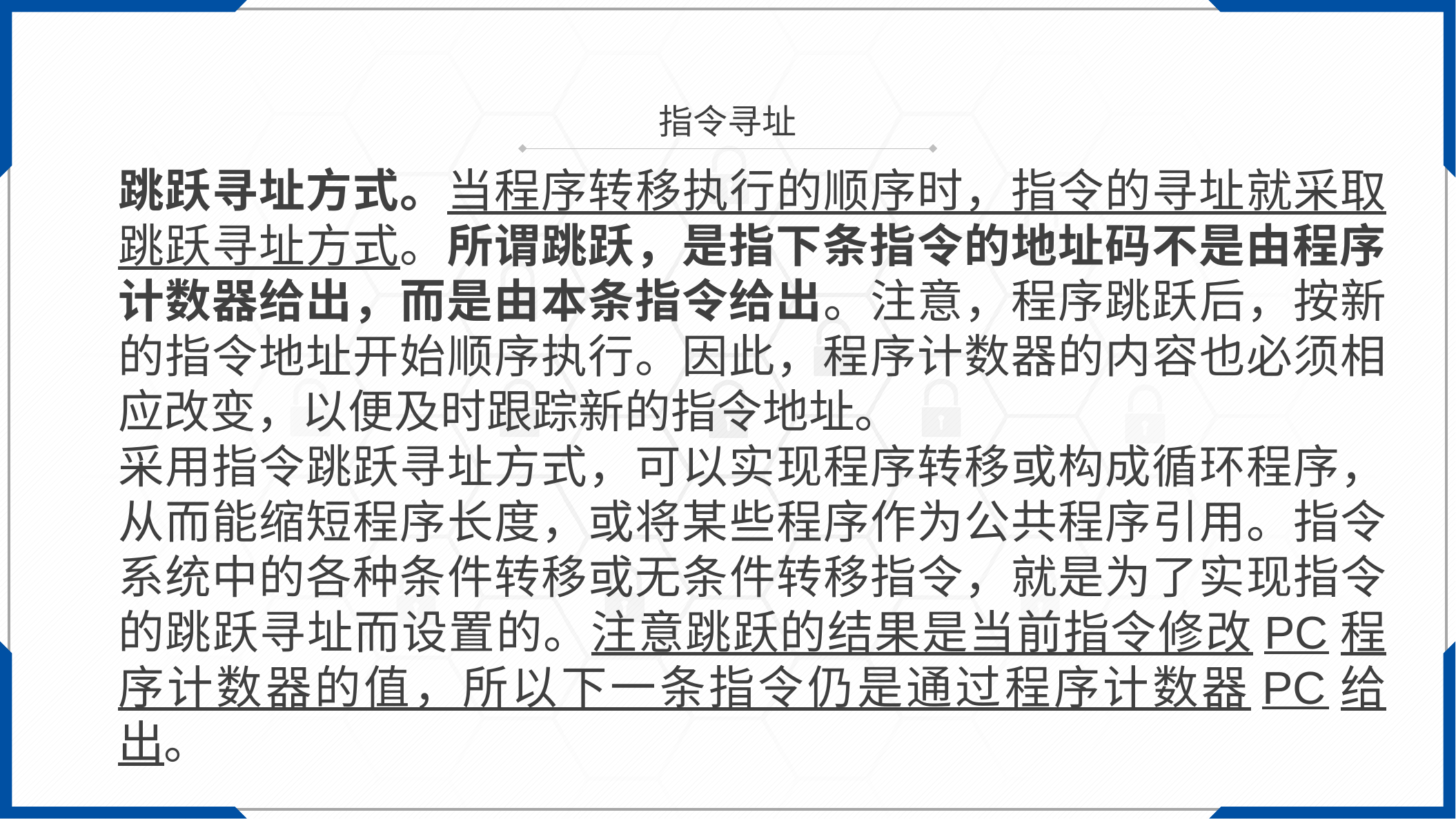

指令寻址
跳跃寻址方式。当程序转移执行的顺序时，指令的寻址就采取跳跃寻址方式。所谓跳跃，是指下条指令的地址码不是由程序计数器给出，而是由本条指令给出。注意，程序跳跃后，按新的指令地址开始顺序执行。因此，程序计数器的内容也必须相应改变，以便及时跟踪新的指令地址。
采用指令跳跃寻址方式，可以实现程序转移或构成循环程序，从而能缩短程序长度，或将某些程序作为公共程序引用。指令系统中的各种条件转移或无条件转移指令，就是为了实现指令的跳跃寻址而设置的。注意跳跃的结果是当前指令修改PC程序计数器的值，所以下一条指令仍是通过程序计数器PC给出。